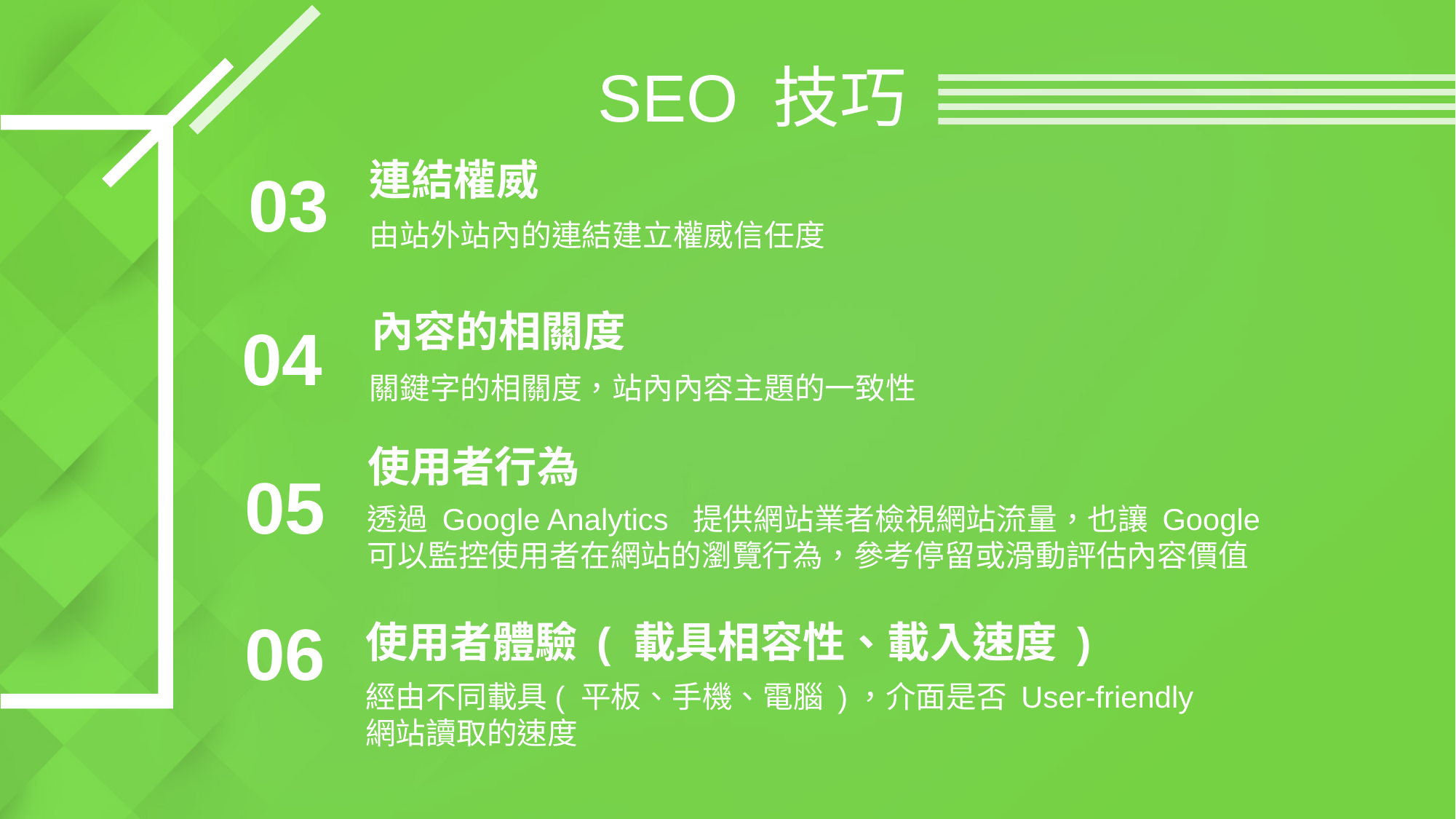

SEO 技巧

連結權威
由站外站內的連結建立權威信任度
03
內容的相關度
關鍵字的相關度，站內內容主題的一致性
04

使用者行為
透過 Google Analytics  提供網站業者檢視網站流量，也讓 Google 可以監控使用者在網站的瀏覽行為，參考停留或滑動評估內容價值
05
06
使用者體驗 ( 載具相容性、載入速度 )
經由不同載具( 平板、手機、電腦 )，介面是否 User-friendly
網站讀取的速度